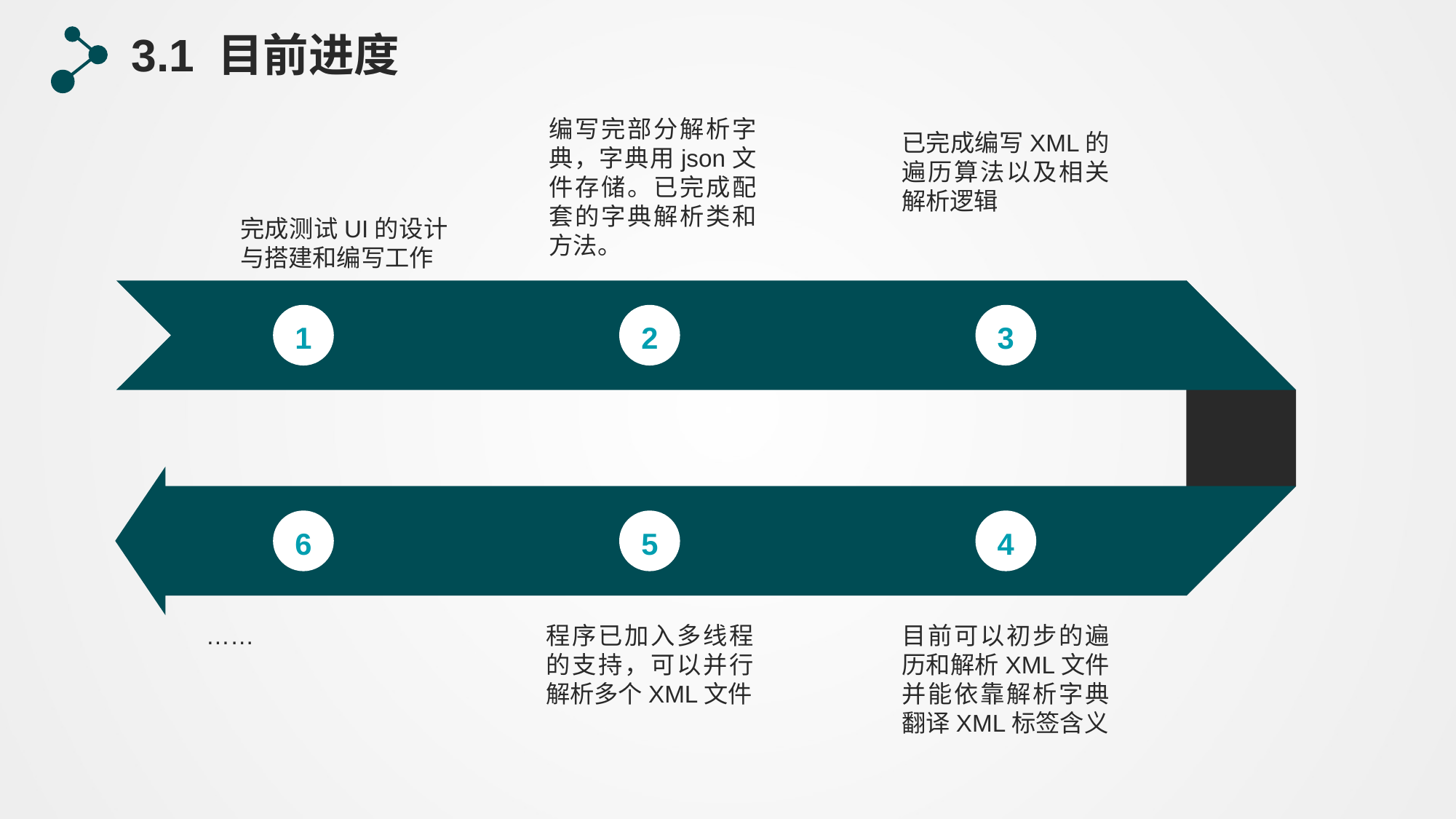

3.1 目前进度

编写完部分解析字典，字典用json文件存储。已完成配套的字典解析类和方法。
已完成编写XML的遍历算法以及相关解析逻辑
完成测试UI的设计与搭建和编写工作

1
2
3

6
5
4
……
程序已加入多线程的支持，可以并行解析多个XML文件
目前可以初步的遍历和解析XML文件并能依靠解析字典翻译XML标签含义